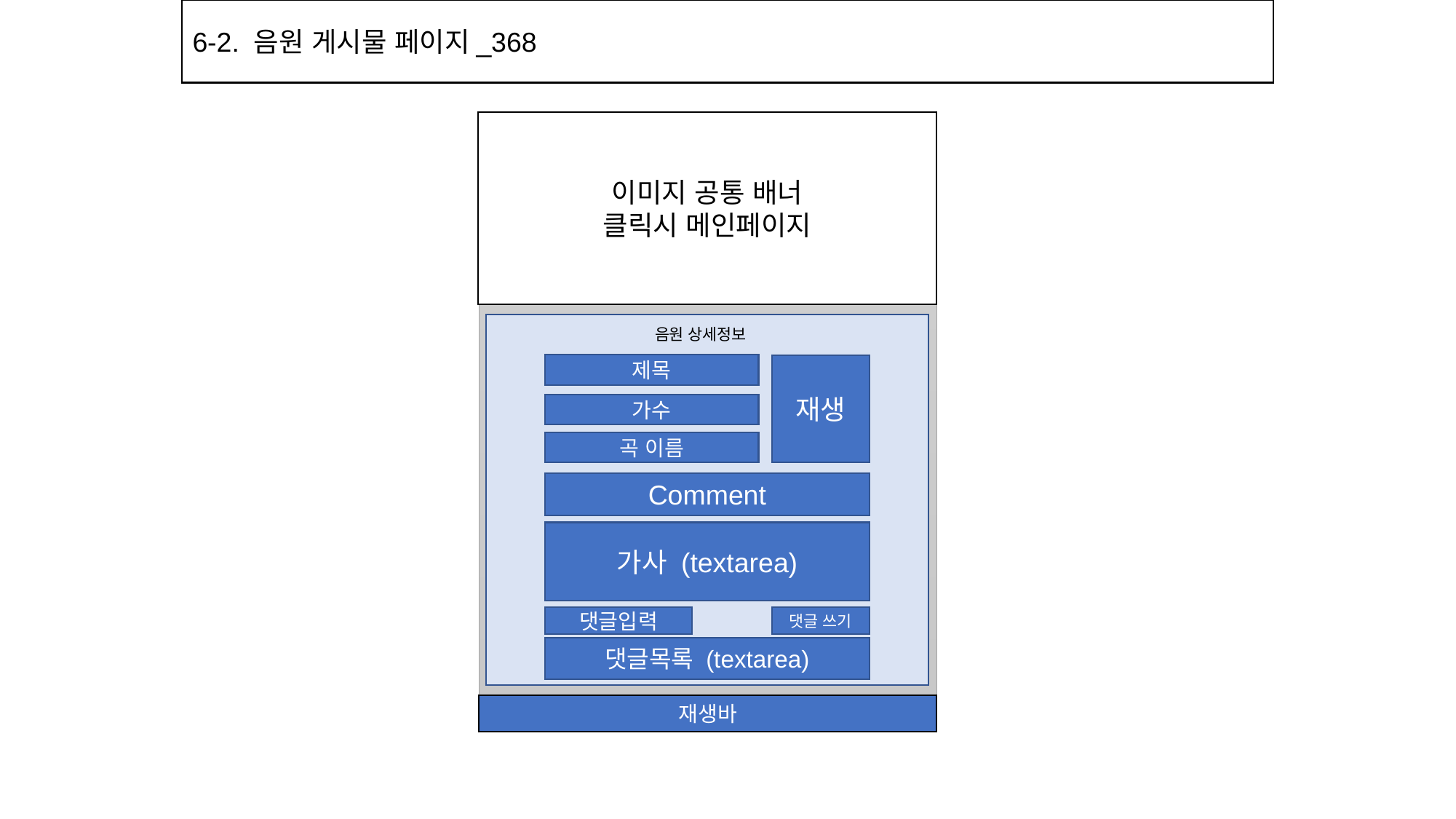

6-2. 음원 게시물 페이지_368
이미지 공통 배너
클릭시 메인페이지

음원 상세정보
제목
재생
가수
곡 이름
Comment
가사 (textarea)
댓글입력
댓글 쓰기
댓글목록 (textarea)
재생바